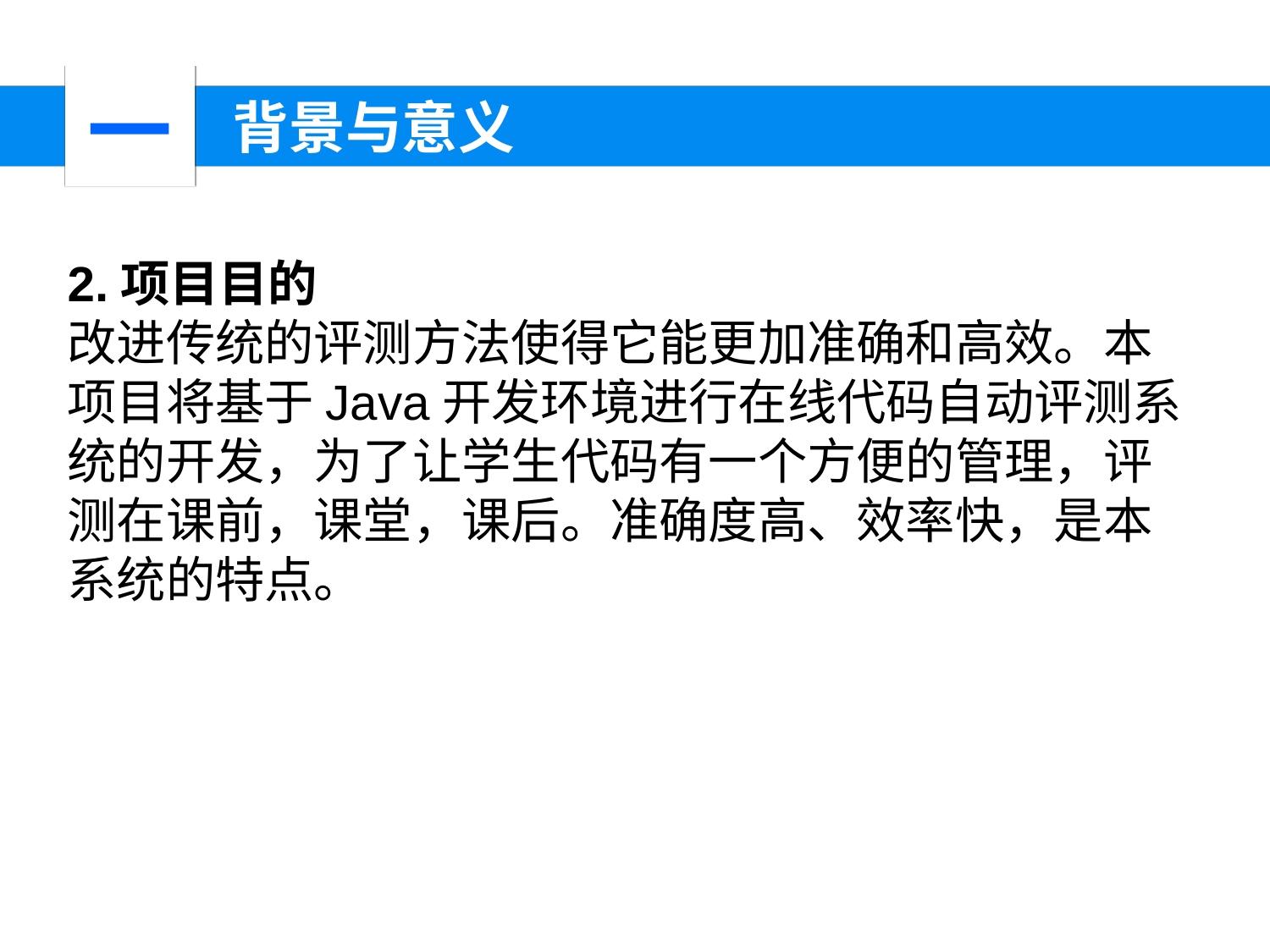

一
                背景与意义
2.项目目的
改进传统的评测方法使得它能更加准确和高效。本项目将基于Java开发环境进行在线代码自动评测系统的开发，为了让学生代码有一个方便的管理，评测在课前，课堂，课后。准确度高、效率快，是本系统的特点。